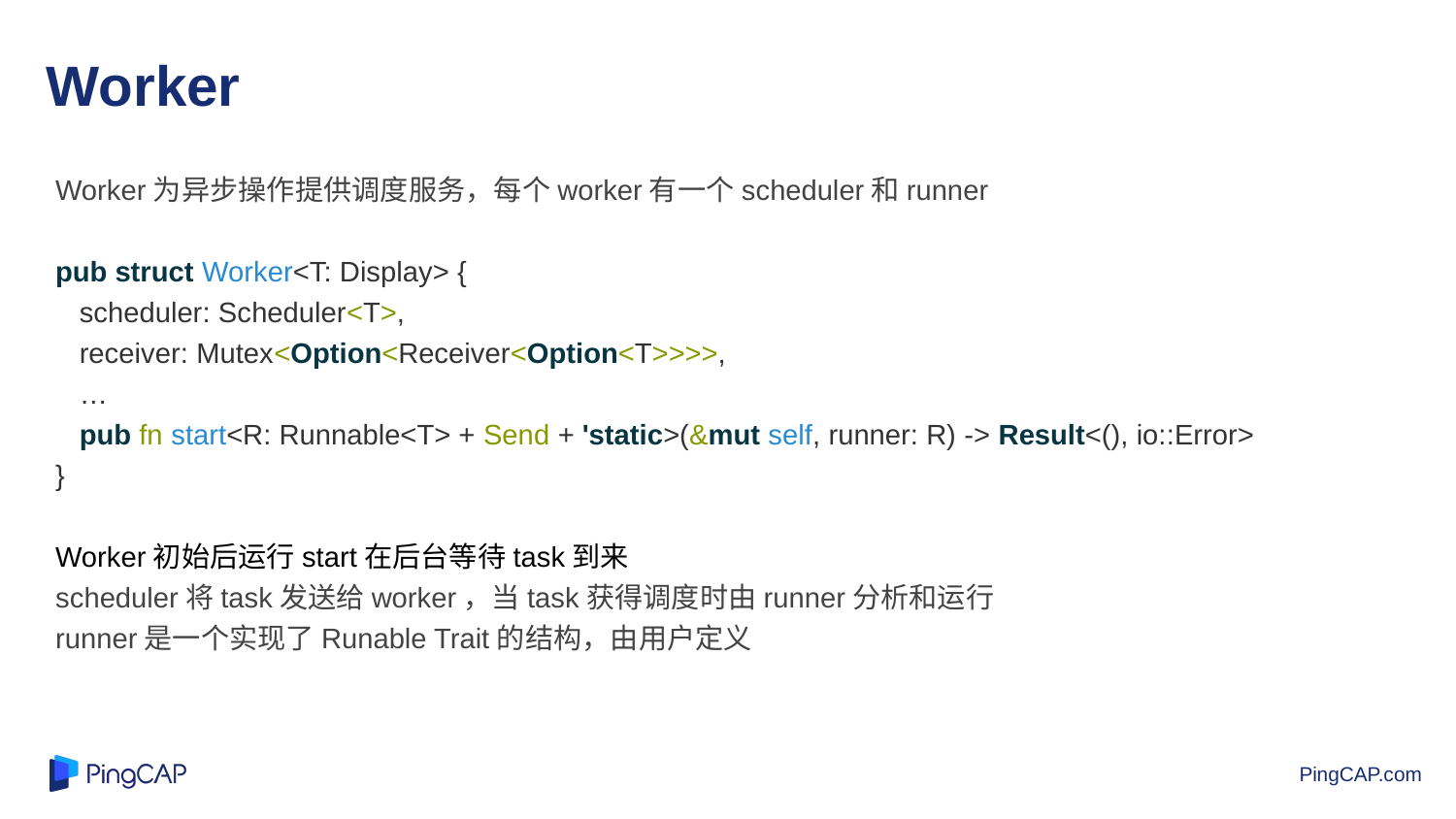

Worker
Worker为异步操作提供调度服务，每个worker有一个scheduler和runner

pub struct Worker<T: Display> {
   scheduler: Scheduler<T>,
   receiver: Mutex<Option<Receiver<Option<T>>>>,
   …
   pub fn start<R: Runnable<T> + Send + 'static>(&mut self, runner: R) -> Result<(), io::Error>
}

Worker初始后运行start在后台等待task到来
scheduler将task发送给worker，当task获得调度时由runner分析和运行
runner是一个实现了Runable Trait的结构，由用户定义